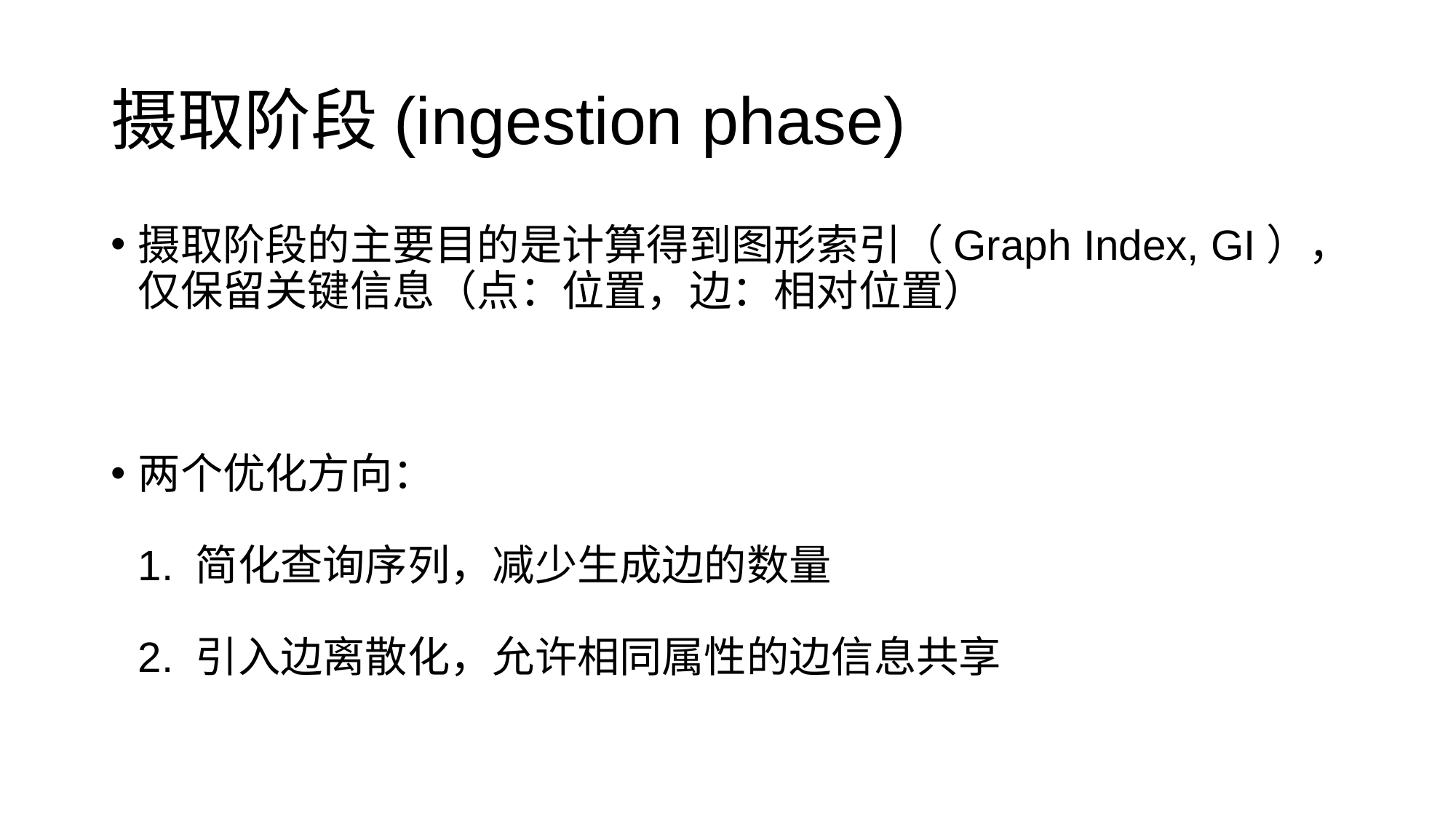

# 摄取阶段(ingestion phase)
摄取阶段的主要目的是计算得到图形索引（Graph Index, GI），仅保留关键信息（点：位置，边：相对位置）

两个优化方向：
1. 简化查询序列，减少生成边的数量
2. 引入边离散化，允许相同属性的边信息共享